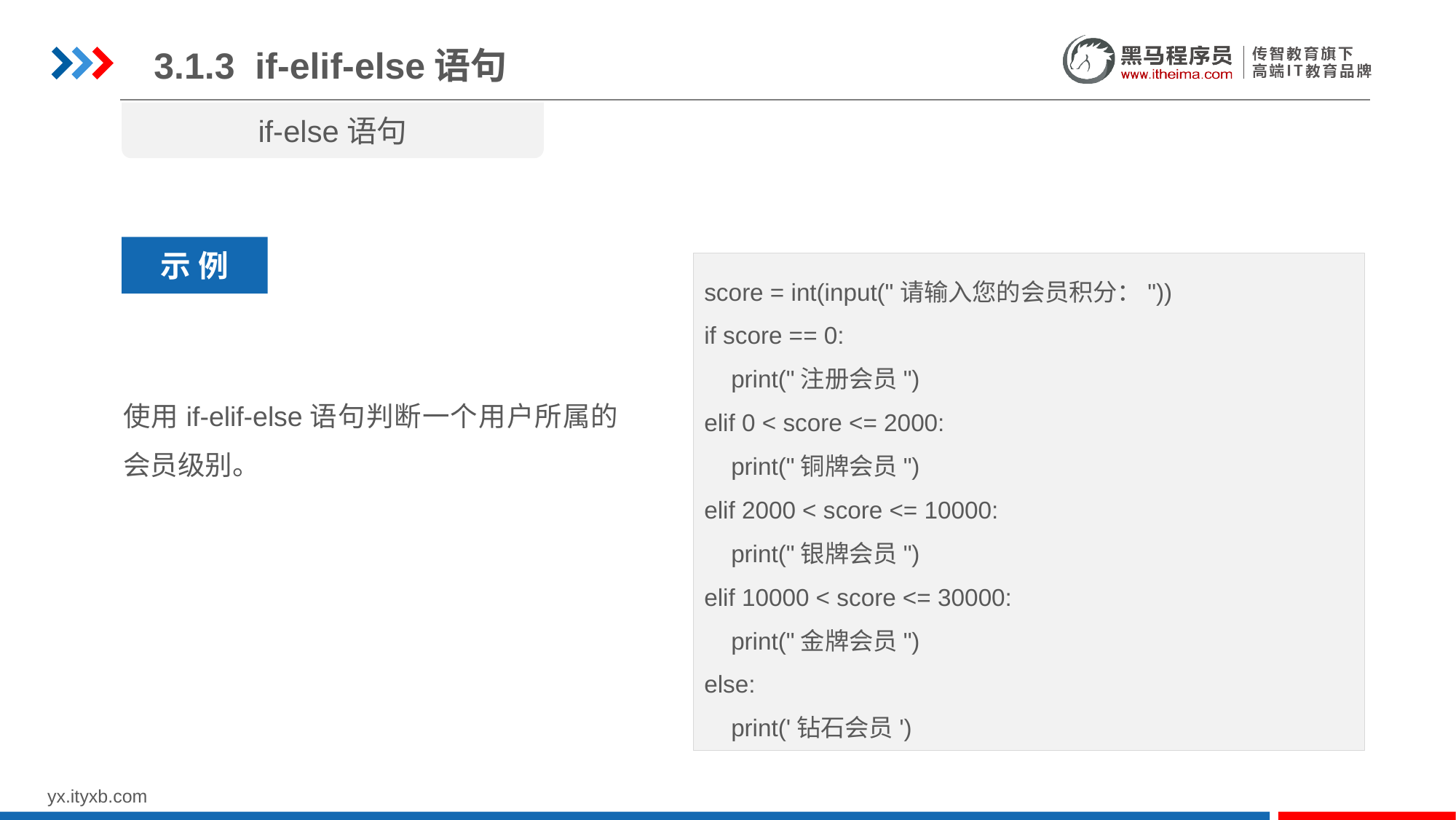

3.1.3  if-elif-else语句

if-else语句

无缝衔接单元测试
示 例
score = int(input("请输入您的会员积分："))
if score == 0:
    print("注册会员")
elif 0 < score <= 2000:
    print("铜牌会员")
elif 2000 < score <= 10000:
    print("银牌会员")
elif 10000 < score <= 30000:
    print("金牌会员")
else:
    print('钻石会员')
使用if-elif-else语句判断一个用户所属的会员级别。